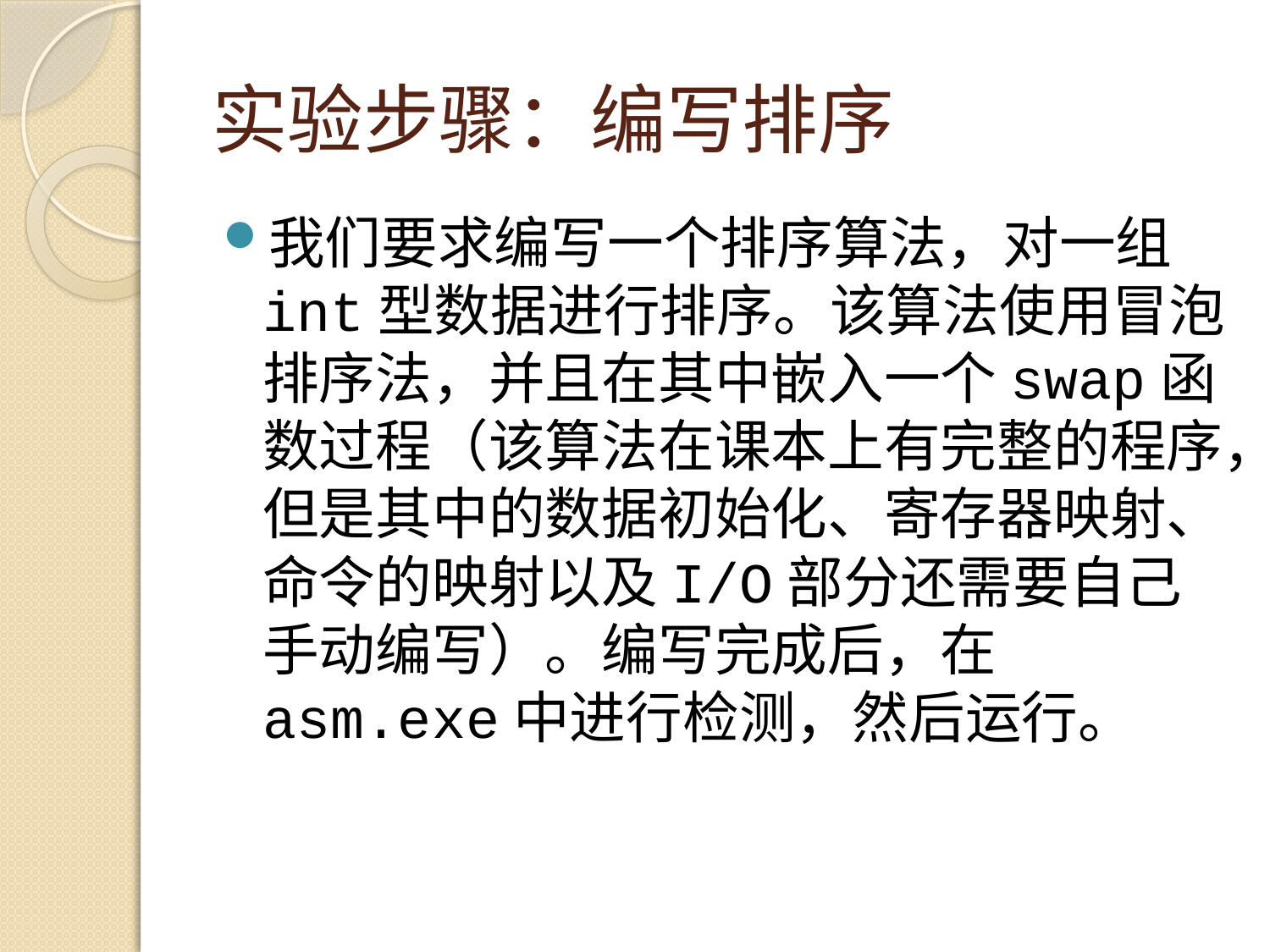

# 实验步骤：编写排序
我们要求编写一个排序算法，对一组int型数据进行排序。该算法使用冒泡排序法，并且在其中嵌入一个swap函数过程（该算法在课本上有完整的程序，但是其中的数据初始化、寄存器映射、命令的映射以及I/O部分还需要自己手动编写）。编写完成后，在asm.exe中进行检测，然后运行。